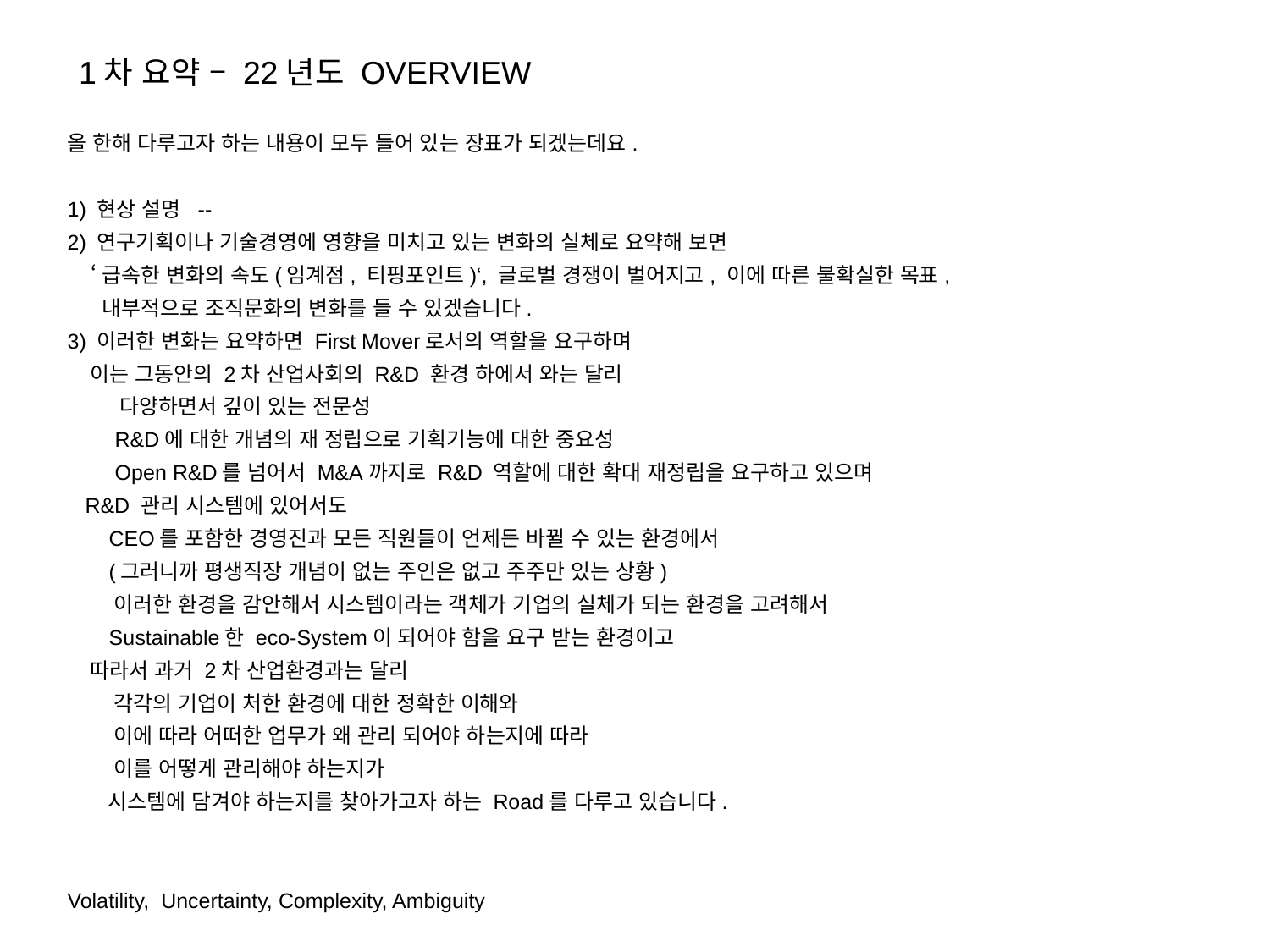

1차 요약 – 22년도 OVERVIEW
올 한해 다루고자 하는 내용이 모두 들어 있는 장표가 되겠는데요.

1) 현상 설명  --
2) 연구기획이나 기술경영에 영향을 미치고 있는 변화의 실체로 요약해 보면
    ‘급속한 변화의 속도(임계점, 티핑포인트)‘, 글로벌 경쟁이 벌어지고, 이에 따른 불확실한 목표,
     내부적으로 조직문화의 변화를 들 수 있겠습니다.
3) 이러한 변화는 요약하면 First Mover로서의 역할을 요구하며
   이는 그동안의 2차 산업사회의 R&D 환경 하에서 와는 달리
        다양하면서 깊이 있는 전문성
        R&D에 대한 개념의 재 정립으로 기획기능에 대한 중요성
        Open R&D를 넘어서 M&A까지로 R&D 역할에 대한 확대 재정립을 요구하고 있으며
   R&D 관리 시스템에 있어서도
       CEO를 포함한 경영진과 모든 직원들이 언제든 바뀔 수 있는 환경에서
       (그러니까 평생직장 개념이 없는 주인은 없고 주주만 있는 상황)
       이러한 환경을 감안해서 시스템이라는 객체가 기업의 실체가 되는 환경을 고려해서
       Sustainable한 eco-System이 되어야 함을 요구 받는 환경이고
   따라서 과거 2차 산업환경과는 달리
       각각의 기업이 처한 환경에 대한 정확한 이해와
       이에 따라 어떠한 업무가 왜 관리 되어야 하는지에 따라
       이를 어떻게 관리해야 하는지가
      시스템에 담겨야 하는지를 찾아가고자 하는 Road를 다루고 있습니다.

Volatility,  Uncertainty, Complexity, Ambiguity

에어비엔비, 카세어링,

앞으로의 시간에 이 장표를 염두에 두시면 이해에 도움이 되리라 생각합니다.